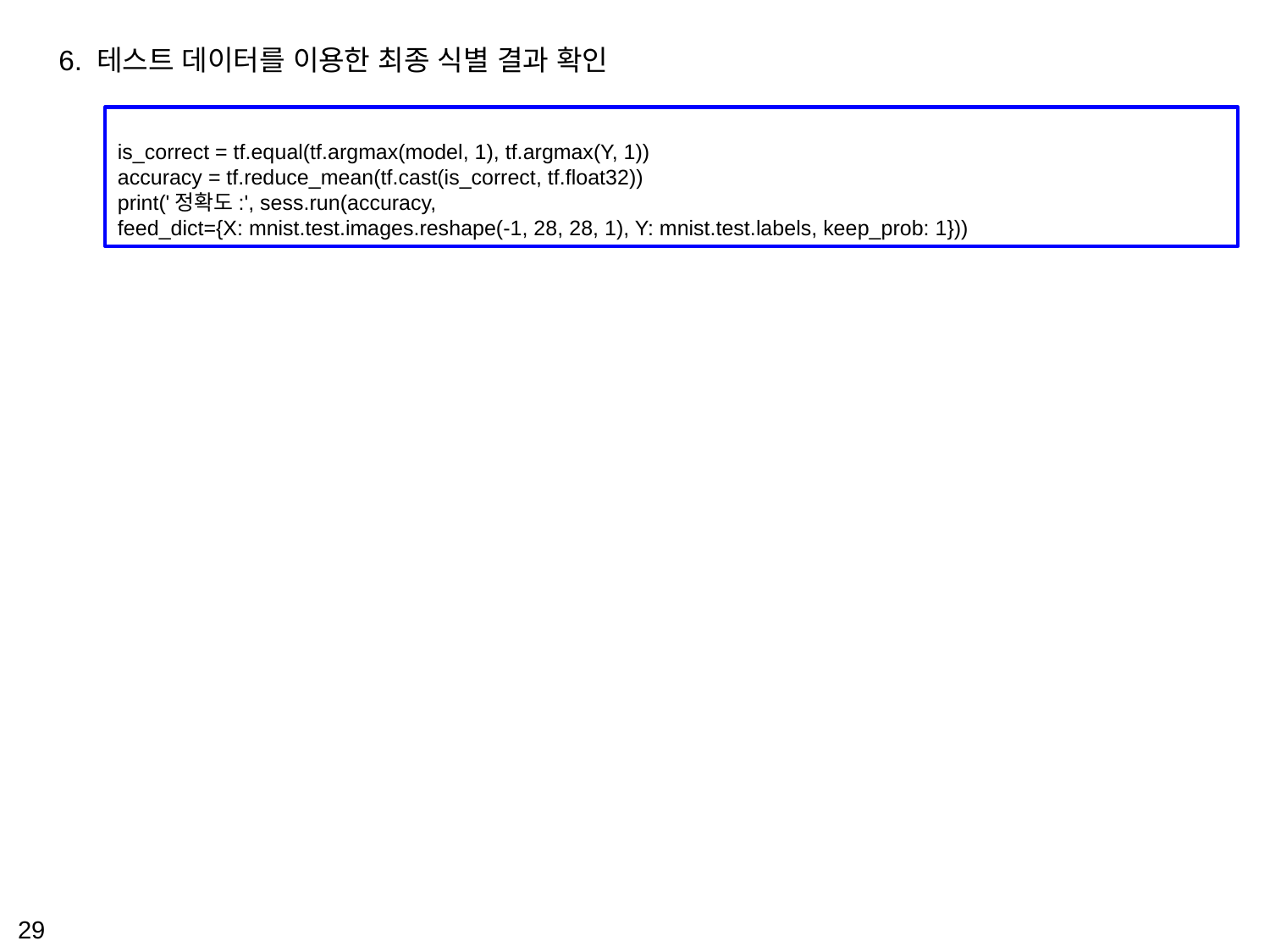

6. 테스트 데이터를 이용한 최종 식별 결과 확인

is_correct = tf.equal(tf.argmax(model, 1), tf.argmax(Y, 1))
accuracy = tf.reduce_mean(tf.cast(is_correct, tf.float32))
print('정확도:', sess.run(accuracy,
feed_dict={X: mnist.test.images.reshape(-1, 28, 28, 1), Y: mnist.test.labels, keep_prob: 1}))
29